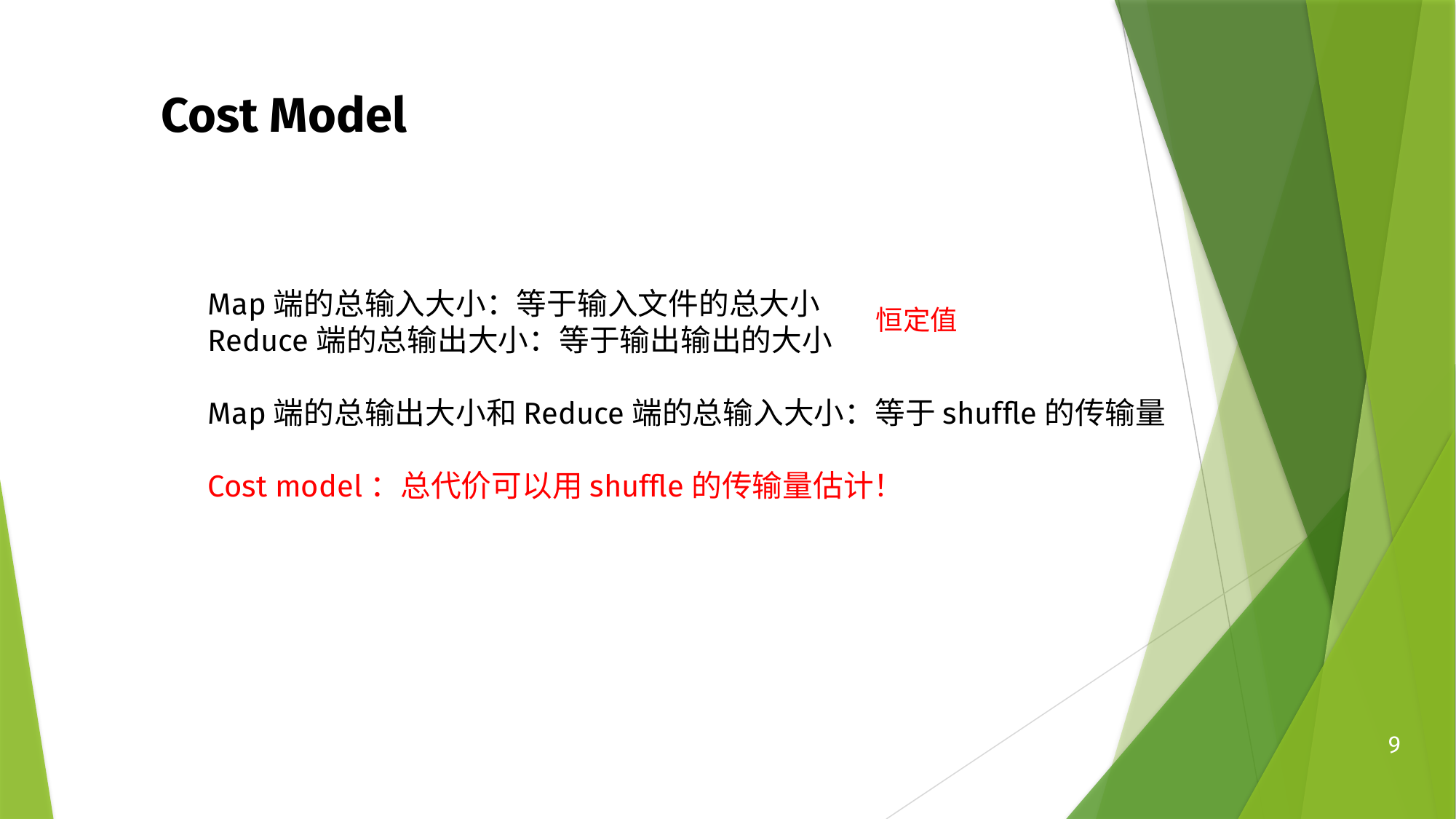

Cost Model
Map端的总输入大小：等于输入文件的总大小
Reduce端的总输出大小：等于输出输出的大小

Map端的总输出大小和Reduce端的总输入大小：等于shuffle的传输量

Cost model：总代价可以用shuffle的传输量估计！
恒定值
9